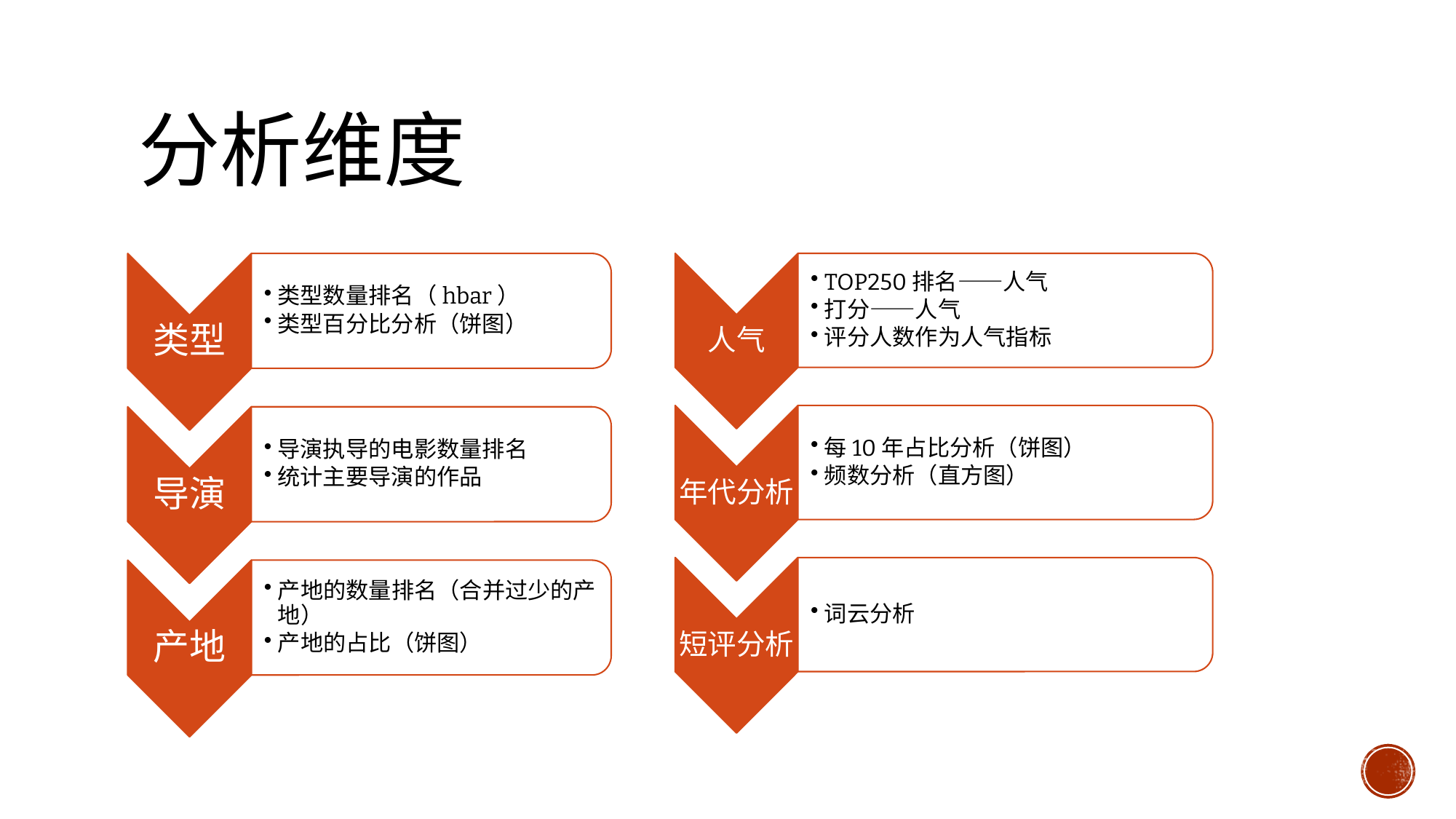

# 分析维度
类型
类型数量排名（hbar）
类型百分比分析（饼图）
导演
导演执导的电影数量排名
统计主要导演的作品
产地
产地的数量排名（合并过少的产地）
产地的占比（饼图）
人气
TOP250排名——人气
打分——人气
评分人数作为人气指标
年代分析
每10年占比分析（饼图）
频数分析（直方图）
短评分析
词云分析